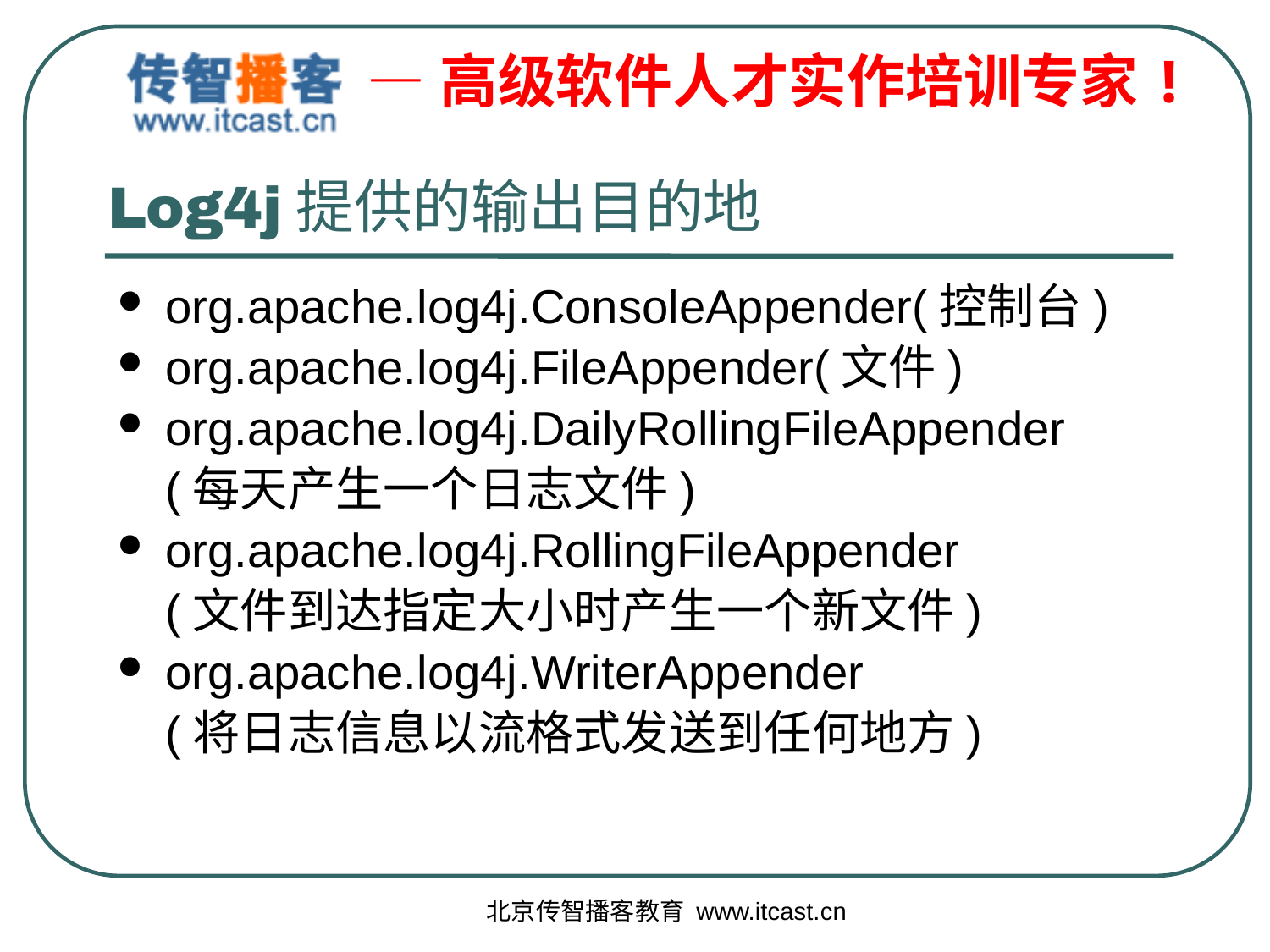

# Log4j提供的输出目的地
org.apache.log4j.ConsoleAppender(控制台)
org.apache.log4j.FileAppender(文件)
org.apache.log4j.DailyRollingFileAppender
	(每天产生一个日志文件)
org.apache.log4j.RollingFileAppender
	(文件到达指定大小时产生一个新文件)
org.apache.log4j.WriterAppender
	(将日志信息以流格式发送到任何地方)
北京传智播客教育 www.itcast.cn